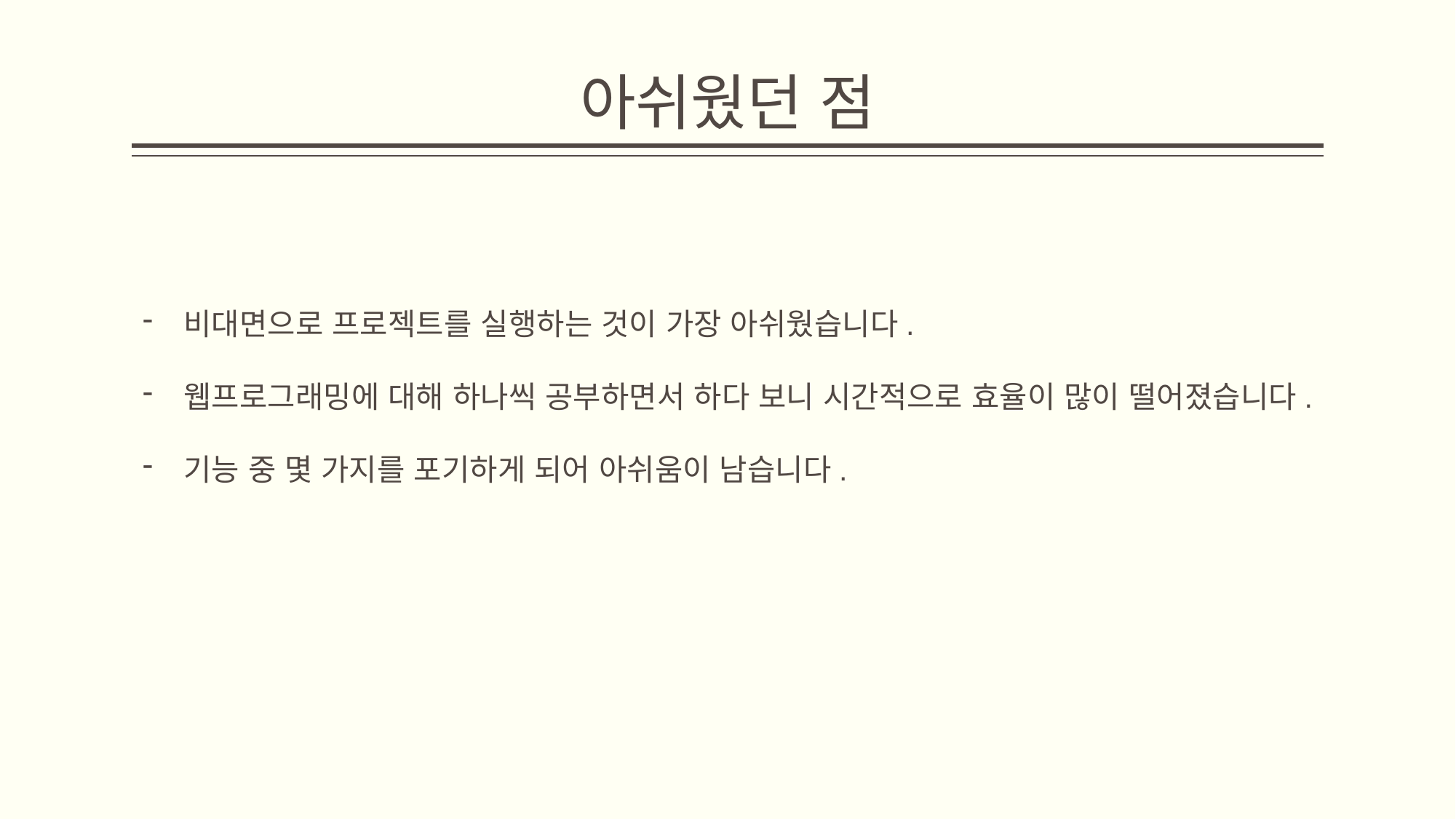

# 아쉬웠던 점
비대면으로 프로젝트를 실행하는 것이 가장 아쉬웠습니다.
웹프로그래밍에 대해 하나씩 공부하면서 하다 보니 시간적으로 효율이 많이 떨어졌습니다.
기능 중 몇 가지를 포기하게 되어 아쉬움이 남습니다.